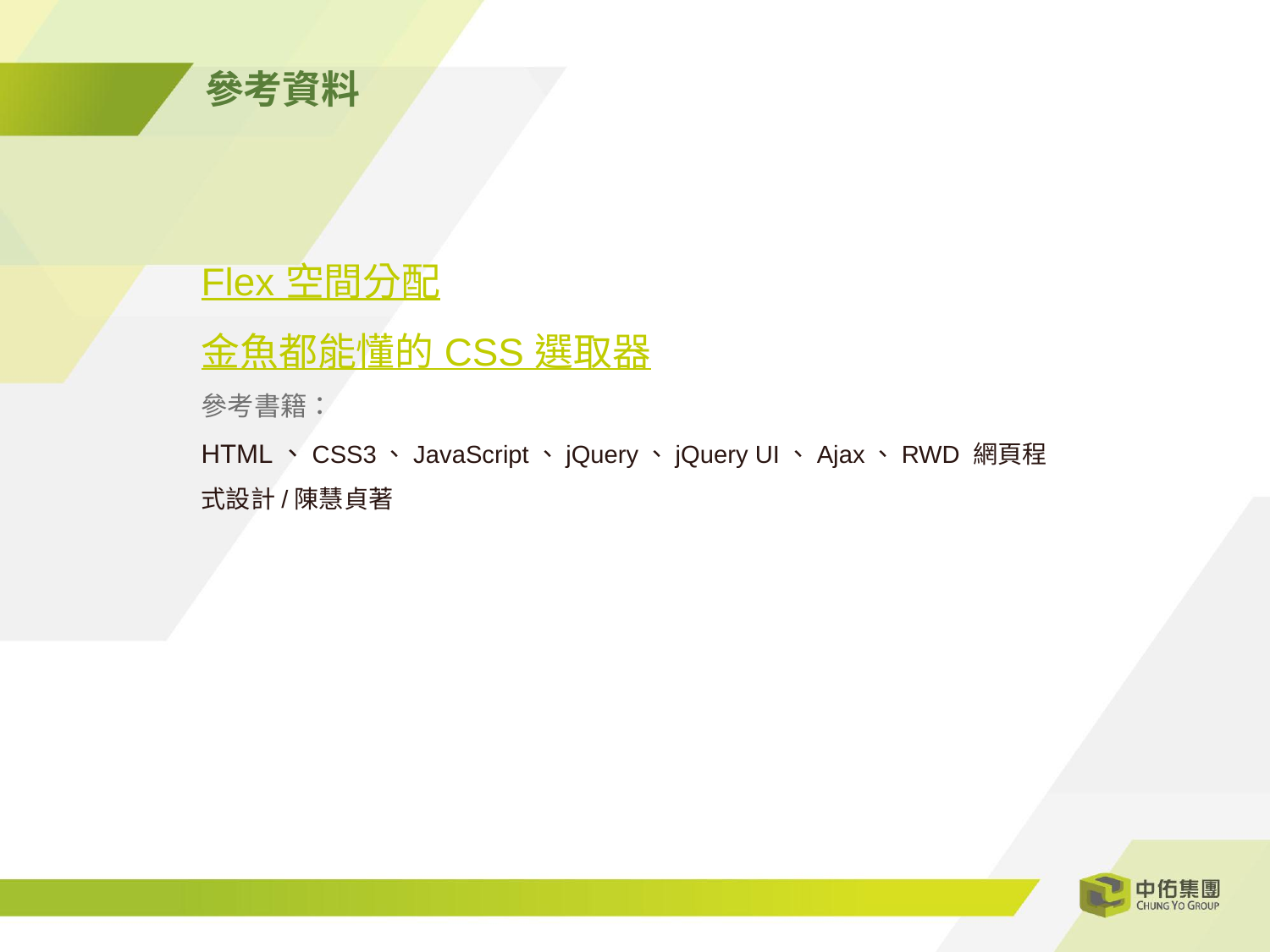

參考資料
Flex 空間分配
金魚都能懂的 CSS 選取器
參考書籍：
HTML、CSS3、JavaScript、jQuery、jQuery UI、Ajax、RWD 網頁程式設計/陳慧貞著